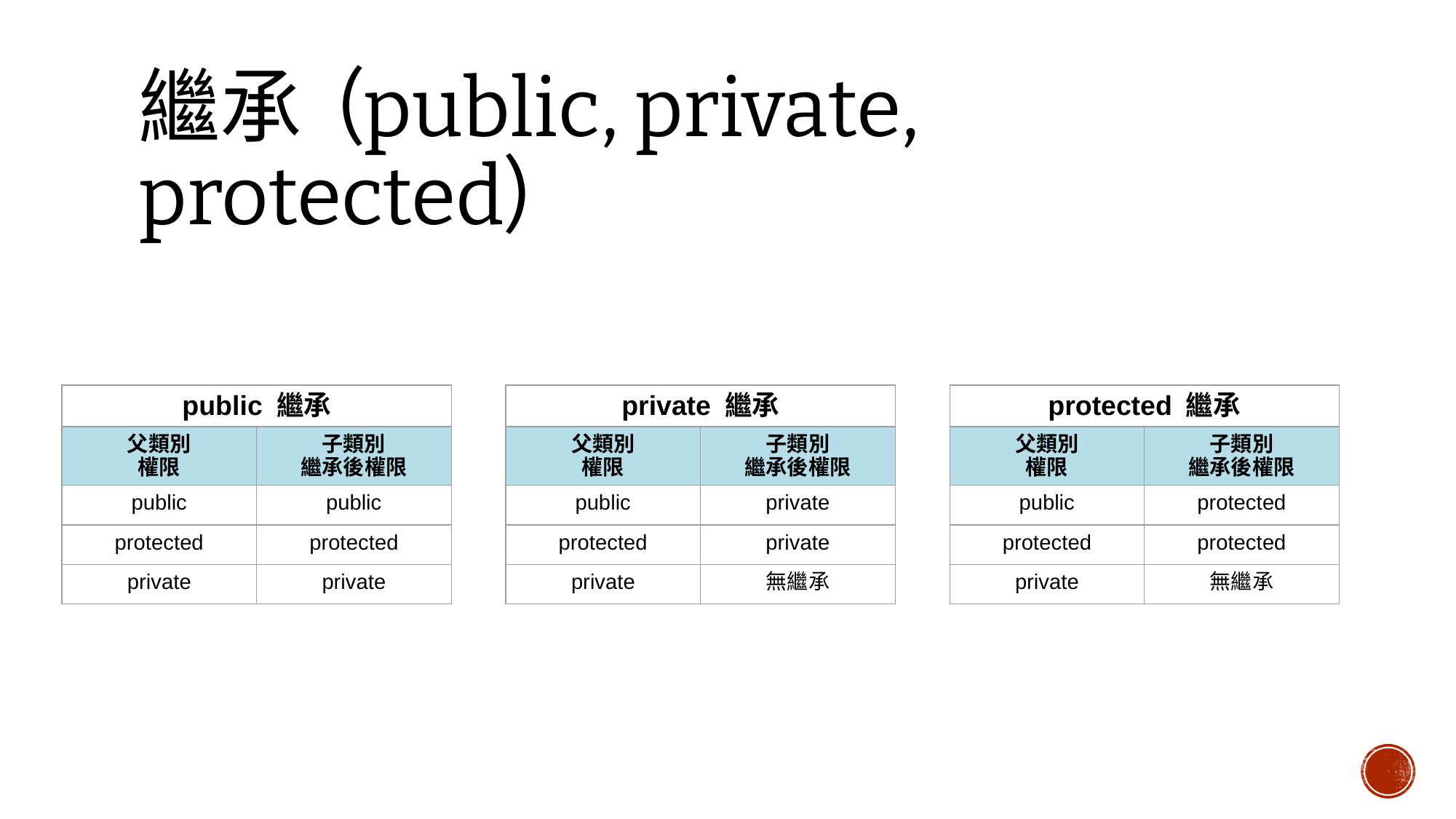

# 繼承 (public, private, protected)
| protected 繼承 |  |
| --- | --- |
| 父類別 權限 | 子類別 繼承後權限 |
| public | protected |
| protected | protected |
| private | 無繼承 |
| public 繼承 |  |
| --- | --- |
| 父類別 權限 | 子類別 繼承後權限 |
| public | public |
| protected | protected |
| private | private |
| private 繼承 |  |
| --- | --- |
| 父類別 權限 | 子類別 繼承後權限 |
| public | private |
| protected | private |
| private | 無繼承 |